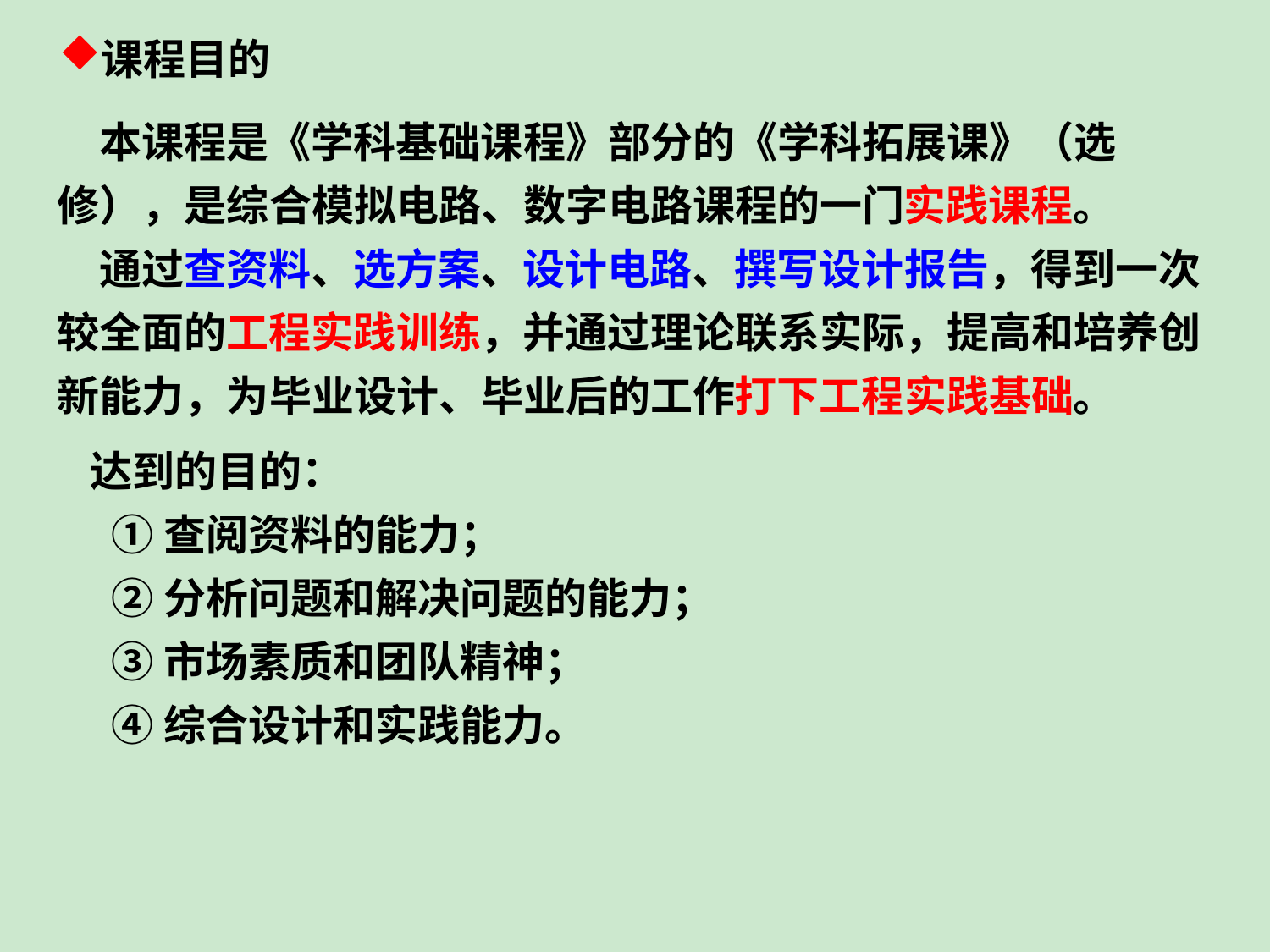

课程目的
　本课程是《学科基础课程》部分的《学科拓展课》（选修），是综合模拟电路、数字电路课程的一门实践课程。
　通过查资料、选方案、设计电路、撰写设计报告，得到一次较全面的工程实践训练，并通过理论联系实际，提高和培养创新能力，为毕业设计、毕业后的工作打下工程实践基础。
　达到的目的：
①查阅资料的能力；
②分析问题和解决问题的能力；
③市场素质和团队精神；
④综合设计和实践能力。